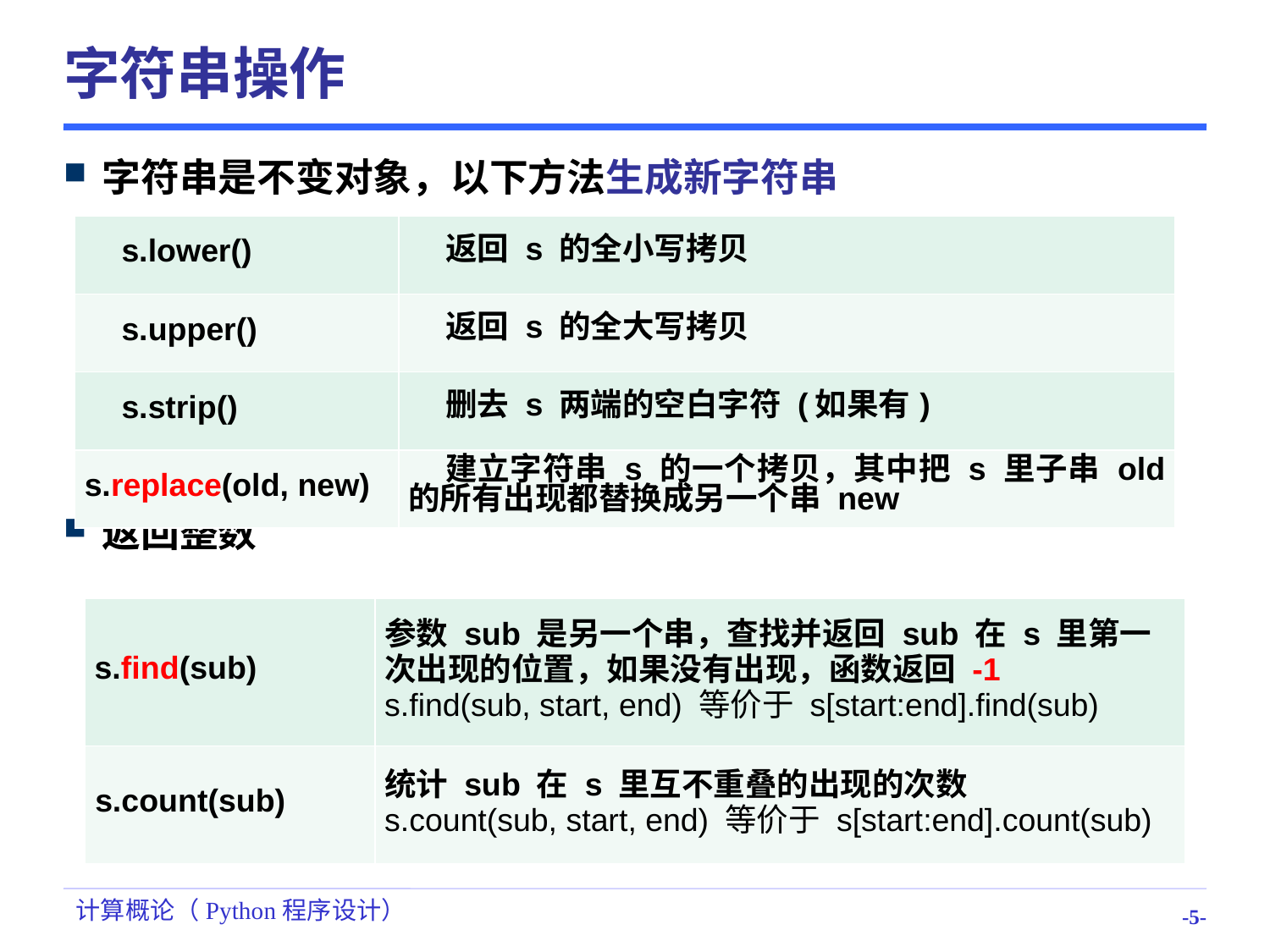

# 字符串操作
字符串是不变对象，以下方法生成新字符串

返回整数
| s.lower() | 返回 s 的全小写拷贝 |
| --- | --- |
| s.upper() | 返回 s 的全大写拷贝 |
| s.strip() | 删去 s 两端的空白字符 (如果有) |
| s.replace(old, new) | 建立字符串 s 的一个拷贝，其中把 s 里子串 old 的所有出现都替换成另一个串 new |
| s.find(sub) | 参数 sub 是另一个串，查找并返回 sub 在 s 里第一次出现的位置，如果没有出现，函数返回 -1 s.find(sub, start, end) 等价于 s[start:end].find(sub) |
| --- | --- |
| s.count(sub) | 统计 sub 在 s 里互不重叠的出现的次数 s.count(sub, start, end) 等价于 s[start:end].count(sub) |